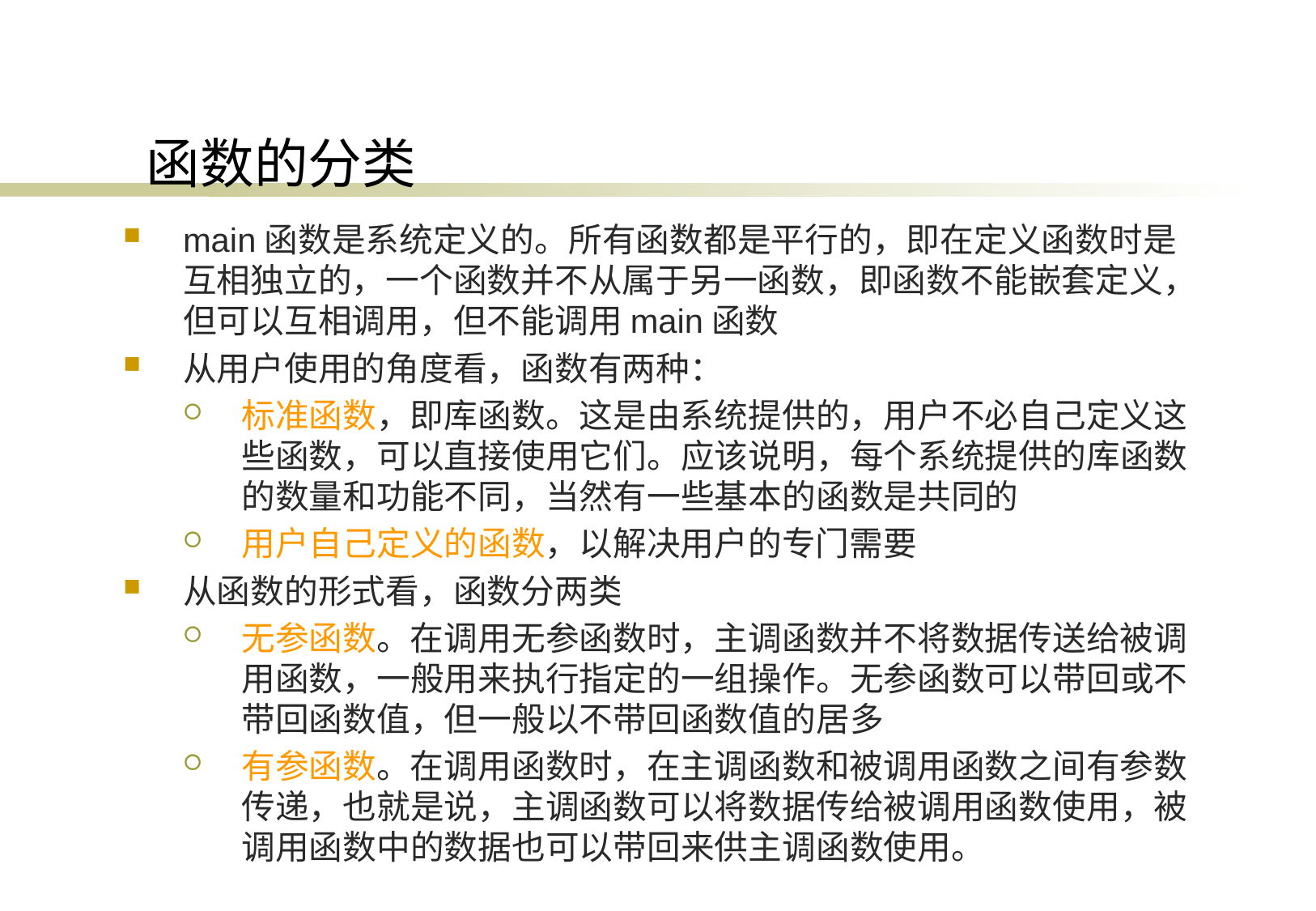

# 函数的分类
main函数是系统定义的。所有函数都是平行的，即在定义函数时是互相独立的，一个函数并不从属于另一函数，即函数不能嵌套定义，但可以互相调用，但不能调用main函数
从用户使用的角度看，函数有两种：
标准函数，即库函数。这是由系统提供的，用户不必自己定义这些函数，可以直接使用它们。应该说明，每个系统提供的库函数的数量和功能不同，当然有一些基本的函数是共同的
用户自己定义的函数，以解决用户的专门需要
从函数的形式看，函数分两类
无参函数。在调用无参函数时，主调函数并不将数据传送给被调用函数，一般用来执行指定的一组操作。无参函数可以带回或不带回函数值，但一般以不带回函数值的居多
有参函数。在调用函数时，在主调函数和被调用函数之间有参数传递，也就是说，主调函数可以将数据传给被调用函数使用，被调用函数中的数据也可以带回来供主调函数使用。